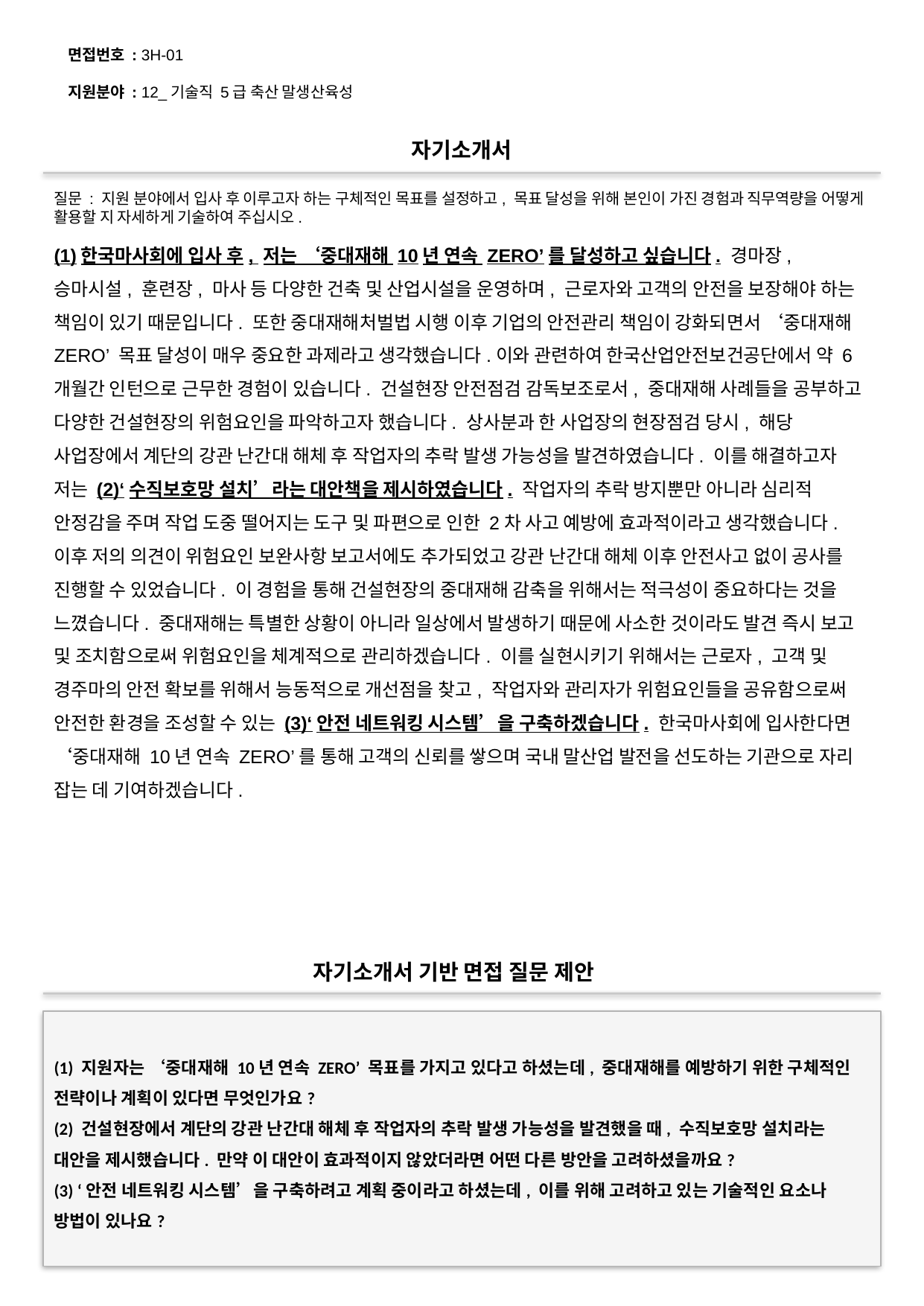

면접번호 : 3H-01

지원분야 : 12_기술직 5급 축산 말생산육성
#

자기소개서

질문 : 지원 분야에서 입사 후 이루고자 하는 구체적인 목표를 설정하고, 목표 달성을 위해 본인이 가진 경험과 직무역량을 어떻게 활용할 지 자세하게 기술하여 주십시오.

(1)한국마사회에 입사 후, 저는 ‘중대재해 10년 연속 ZERO’를 달성하고 싶습니다. 경마장, 승마시설, 훈련장, 마사 등 다양한 건축 및 산업시설을 운영하며, 근로자와 고객의 안전을 보장해야 하는 책임이 있기 때문입니다. 또한 중대재해처벌법 시행 이후 기업의 안전관리 책임이 강화되면서 ‘중대재해 ZERO’ 목표 달성이 매우 중요한 과제라고 생각했습니다.이와 관련하여 한국산업안전보건공단에서 약 6개월간 인턴으로 근무한 경험이 있습니다. 건설현장 안전점검 감독보조로서, 중대재해 사례들을 공부하고 다양한 건설현장의 위험요인을 파악하고자 했습니다. 상사분과 한 사업장의 현장점검 당시, 해당 사업장에서 계단의 강관 난간대 해체 후 작업자의 추락 발생 가능성을 발견하였습니다. 이를 해결하고자 저는 (2)‘수직보호망 설치’라는 대안책을 제시하였습니다. 작업자의 추락 방지뿐만 아니라 심리적 안정감을 주며 작업 도중 떨어지는 도구 및 파편으로 인한 2차 사고 예방에 효과적이라고 생각했습니다. 이후 저의 의견이 위험요인 보완사항 보고서에도 추가되었고 강관 난간대 해체 이후 안전사고 없이 공사를 진행할 수 있었습니다. 이 경험을 통해 건설현장의 중대재해 감축을 위해서는 적극성이 중요하다는 것을 느꼈습니다. 중대재해는 특별한 상황이 아니라 일상에서 발생하기 때문에 사소한 것이라도 발견 즉시 보고 및 조치함으로써 위험요인을 체계적으로 관리하겠습니다. 이를 실현시키기 위해서는 근로자, 고객 및 경주마의 안전 확보를 위해서 능동적으로 개선점을 찾고, 작업자와 관리자가 위험요인들을 공유함으로써 안전한 환경을 조성할 수 있는 (3)‘안전 네트워킹 시스템’을 구축하겠습니다. 한국마사회에 입사한다면 ‘중대재해 10년 연속 ZERO’를 통해 고객의 신뢰를 쌓으며 국내 말산업 발전을 선도하는 기관으로 자리 잡는 데 기여하겠습니다.

자기소개서 기반 면접 질문 제안

(1) 지원자는 ‘중대재해 10년 연속 ZERO’ 목표를 가지고 있다고 하셨는데, 중대재해를 예방하기 위한 구체적인 전략이나 계획이 있다면 무엇인가요?
(2) 건설현장에서 계단의 강관 난간대 해체 후 작업자의 추락 발생 가능성을 발견했을 때, 수직보호망 설치라는 대안을 제시했습니다. 만약 이 대안이 효과적이지 않았더라면 어떤 다른 방안을 고려하셨을까요?
(3) ‘안전 네트워킹 시스템’을 구축하려고 계획 중이라고 하셨는데, 이를 위해 고려하고 있는 기술적인 요소나 방법이 있나요?